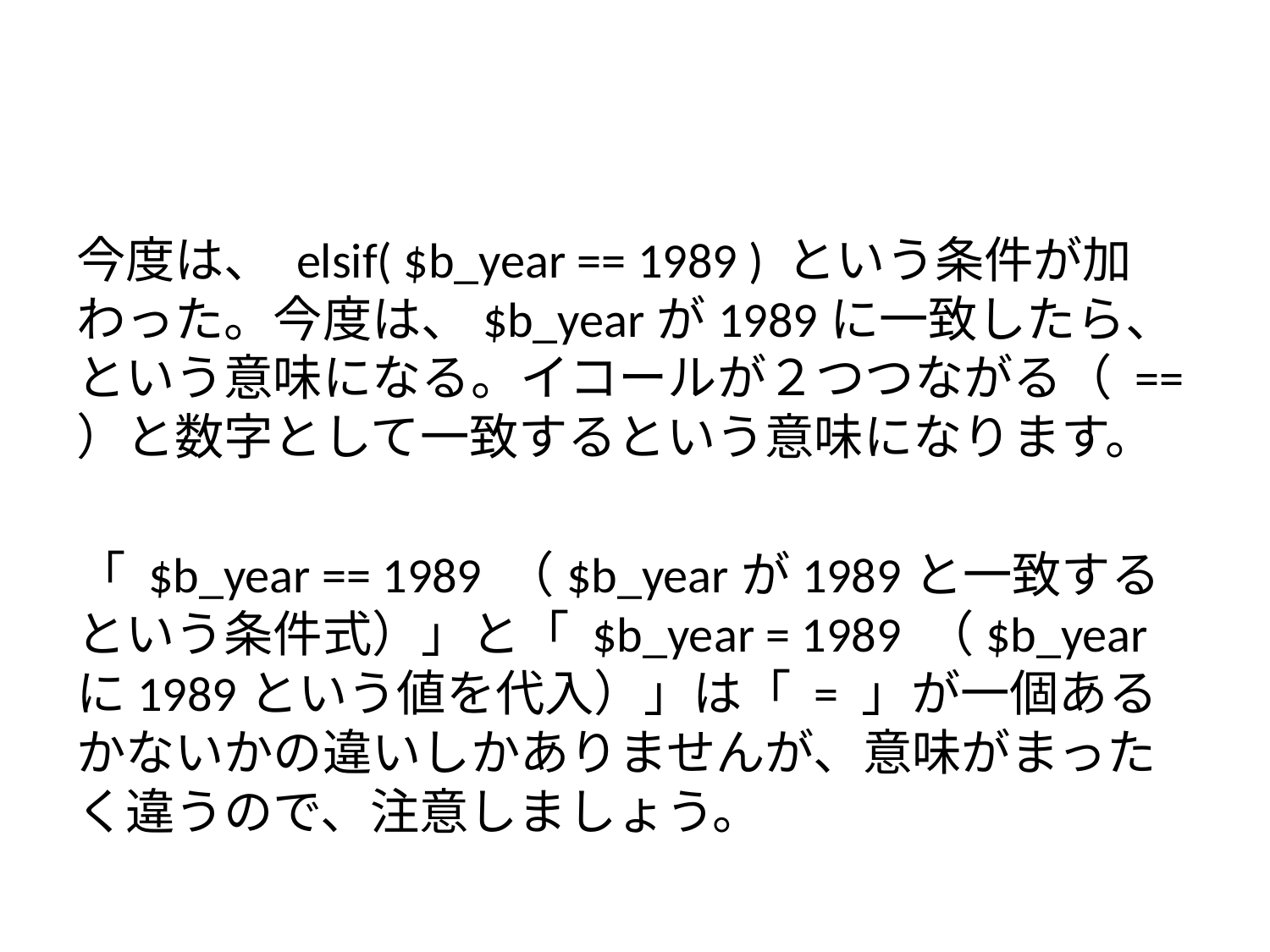

#
今度は、 elsif( $b_year == 1989 ) という条件が加わった。今度は、$b_yearが1989に一致したら、という意味になる。イコールが２つつながる（ == ）と数字として一致するという意味になります。

「 $b_year == 1989 （$b_yearが1989と一致するという条件式）」と「 $b_year = 1989 （$b_yearに1989という値を代入）」は「 = 」が一個あるかないかの違いしかありませんが、意味がまったく違うので、注意しましょう。